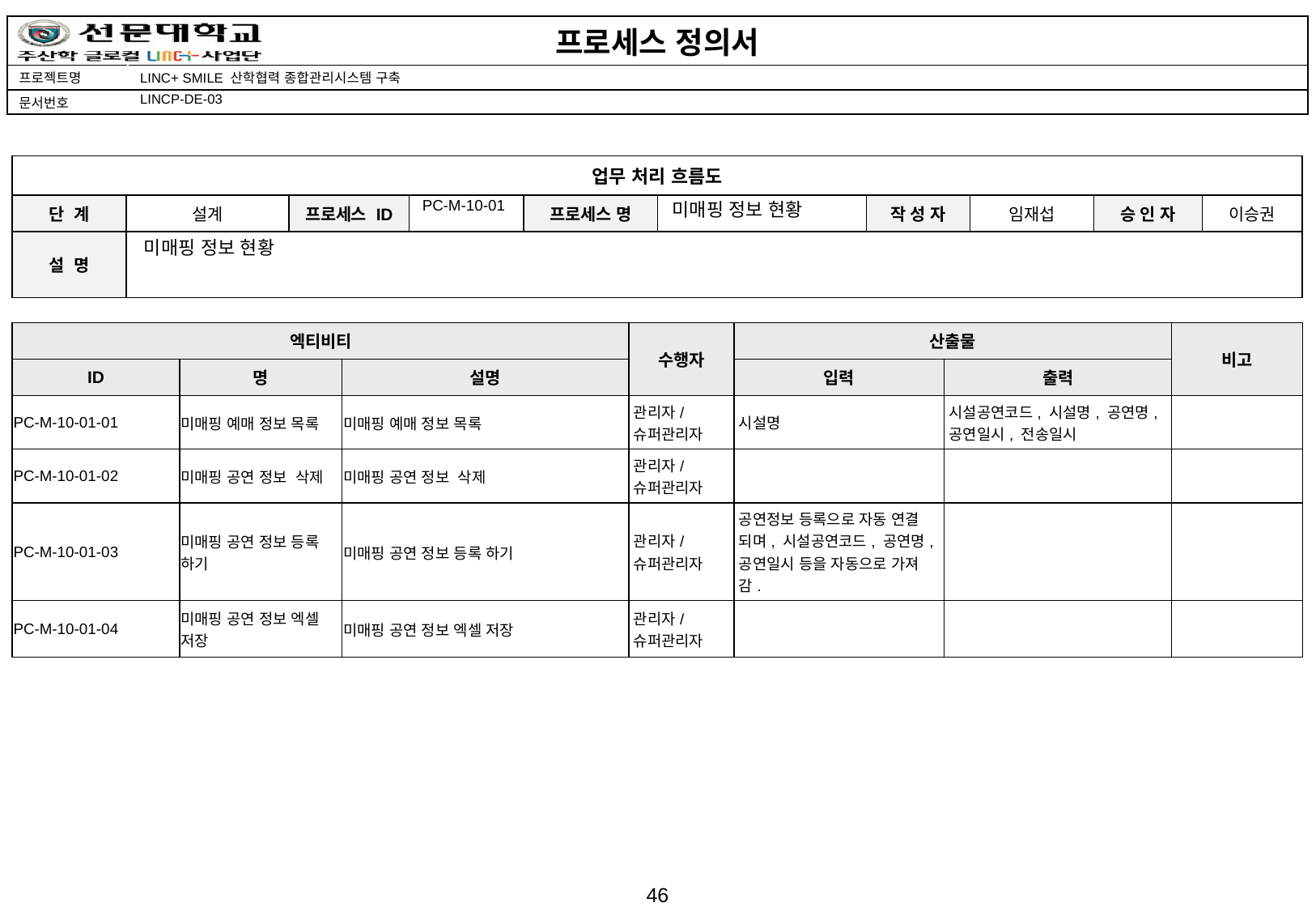

PC-M-10-01
미매핑 정보 현황
미매핑 정보 현황
| 엑티비티 |  |  | 수행자 | 산출물 |  | 비고 |
| --- | --- | --- | --- | --- | --- | --- |
| ID | 명 | 설명 |  | 입력 | 출력 |  |
| PC-M-10-01-01 | 미매핑 예매 정보 목록 | 미매핑 예매 정보 목록 | 관리자/슈퍼관리자 | 시설명 | 시설공연코드, 시설명, 공연명,공연일시, 전송일시 |  |
| PC-M-10-01-02 | 미매핑 공연 정보 삭제 | 미매핑 공연 정보 삭제 | 관리자/슈퍼관리자 |  |  |  |
| PC-M-10-01-03 | 미매핑 공연 정보 등록 하기 | 미매핑 공연 정보 등록 하기 | 관리자/슈퍼관리자 | 공연정보 등록으로 자동 연결 되며, 시설공연코드, 공연명, 공연일시 등을 자동으로 가져감. |  |  |
| PC-M-10-01-04 | 미매핑 공연 정보 엑셀 저장 | 미매핑 공연 정보 엑셀 저장 | 관리자/슈퍼관리자 |  |  |  |